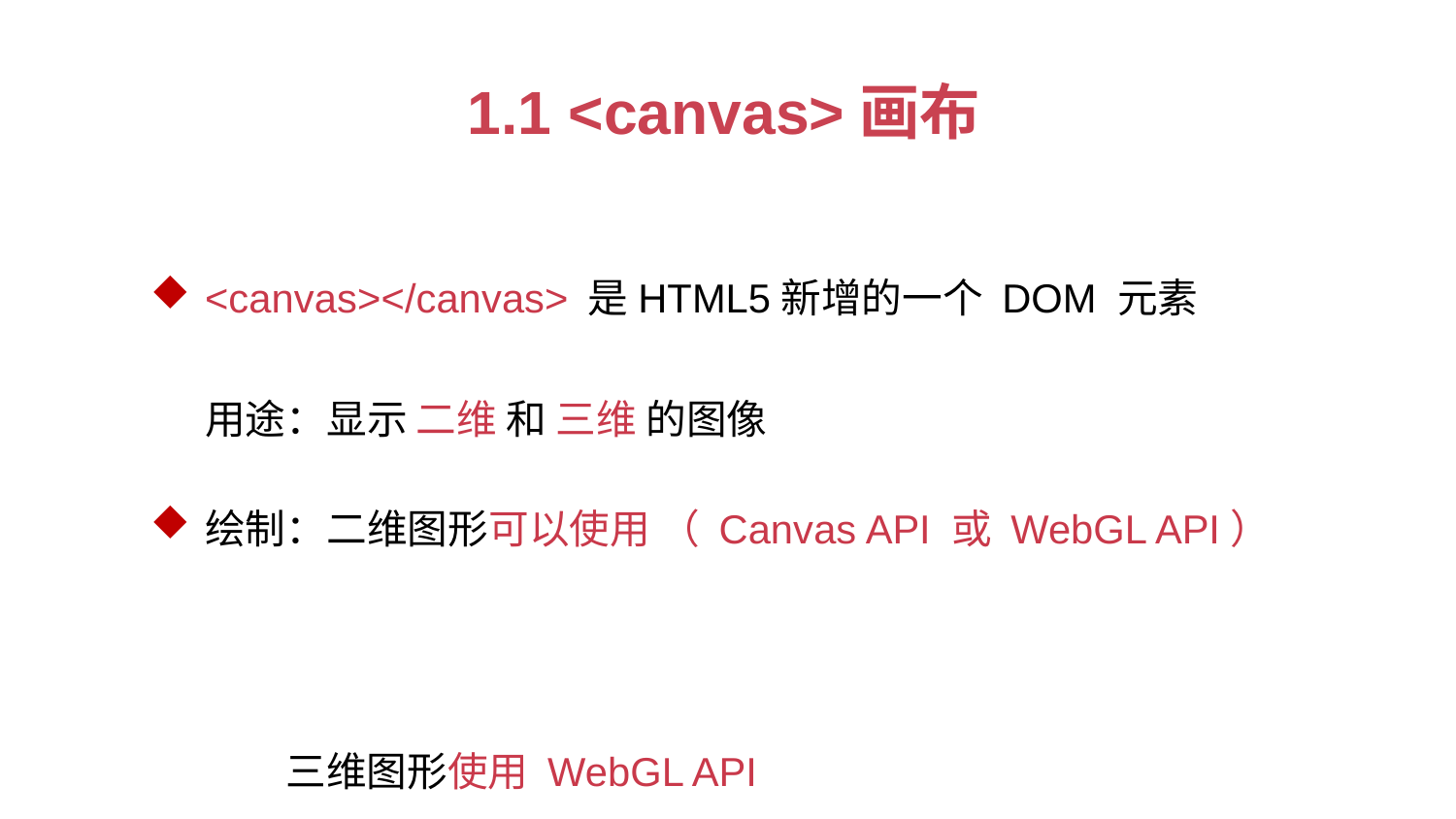

1.1 <canvas>画布
<canvas></canvas> 是HTML5新增的一个 DOM 元素
     用途：显示 二维 和 三维 的图像
绘制：二维图形可以使用 （ Canvas API 或 WebGL API）
              三维图形使用 WebGL API